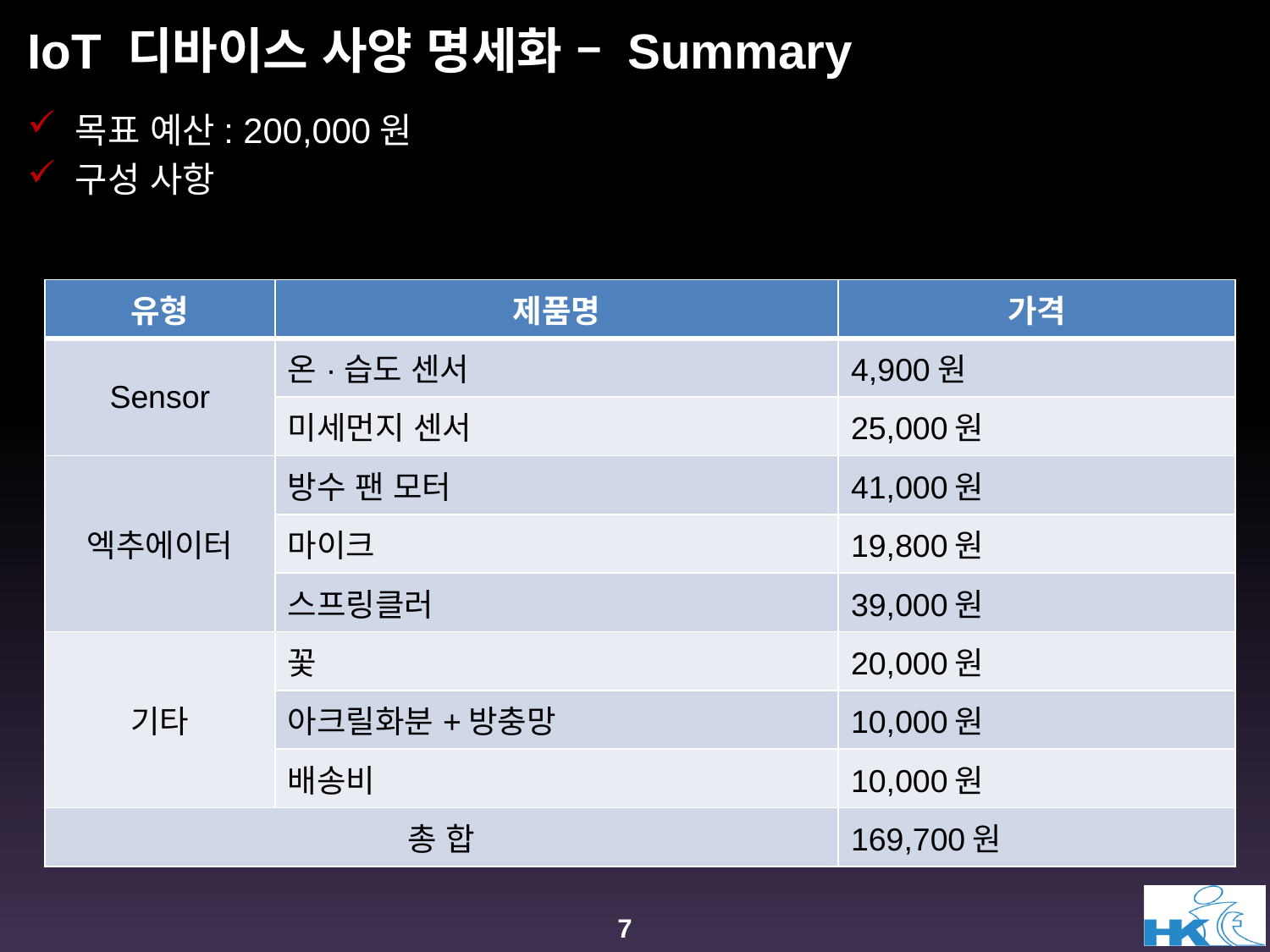

# IoT 디바이스 사양 명세화 – Summary
목표 예산: 200,000원
구성 사항
| 유형 | 제품명 | 가격 |
| --- | --- | --- |
| Sensor | 온·습도 센서 | 4,900원 |
|  | 미세먼지 센서 | 25,000원 |
| 엑추에이터 | 방수 팬 모터 | 41,000원 |
|  | 마이크 | 19,800원 |
|  | 스프링클러 | 39,000원 |
| 기타 | 꽃 | 20,000원 |
|  | 아크릴화분+방충망 | 10,000원 |
|  | 배송비 | 10,000원 |
| 총 합 |  | 169,700원 |
7